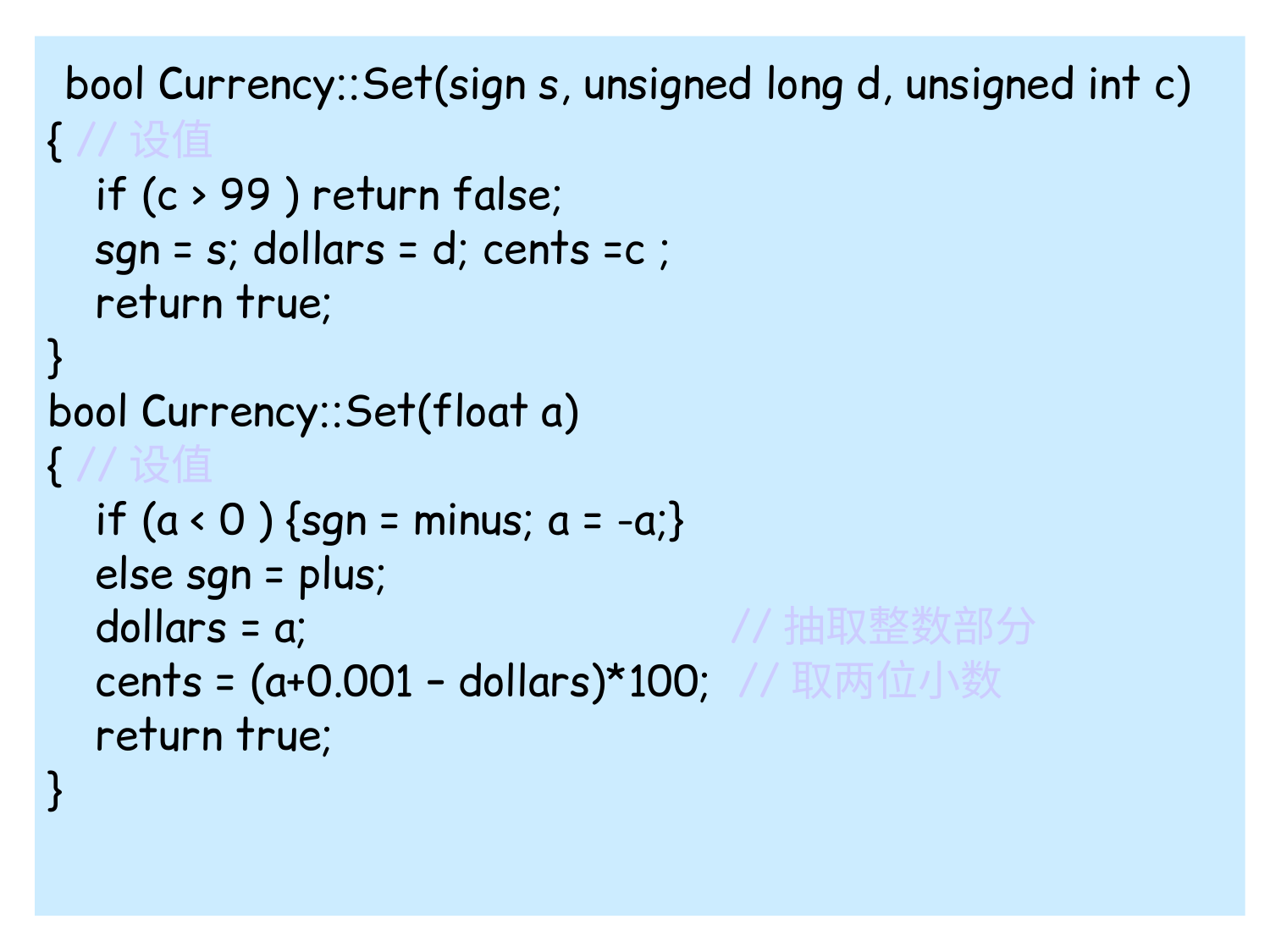

bool Currency::Set(sign s, unsigned long d, unsigned int c)
{ //设值
	if (c > 99 ) return false;
	sgn = s; dollars = d; cents =c ;
	return true;
}
bool Currency::Set(float a)
{ //设值
	if (a < 0 ) {sgn = minus; a = -a;}
	else sgn = plus;
	dollars = a;				//抽取整数部分
	cents = (a+0.001 – dollars)*100;  //取两位小数
	return true;
}
# 1.4	类：Set 函数
19.9.4
27